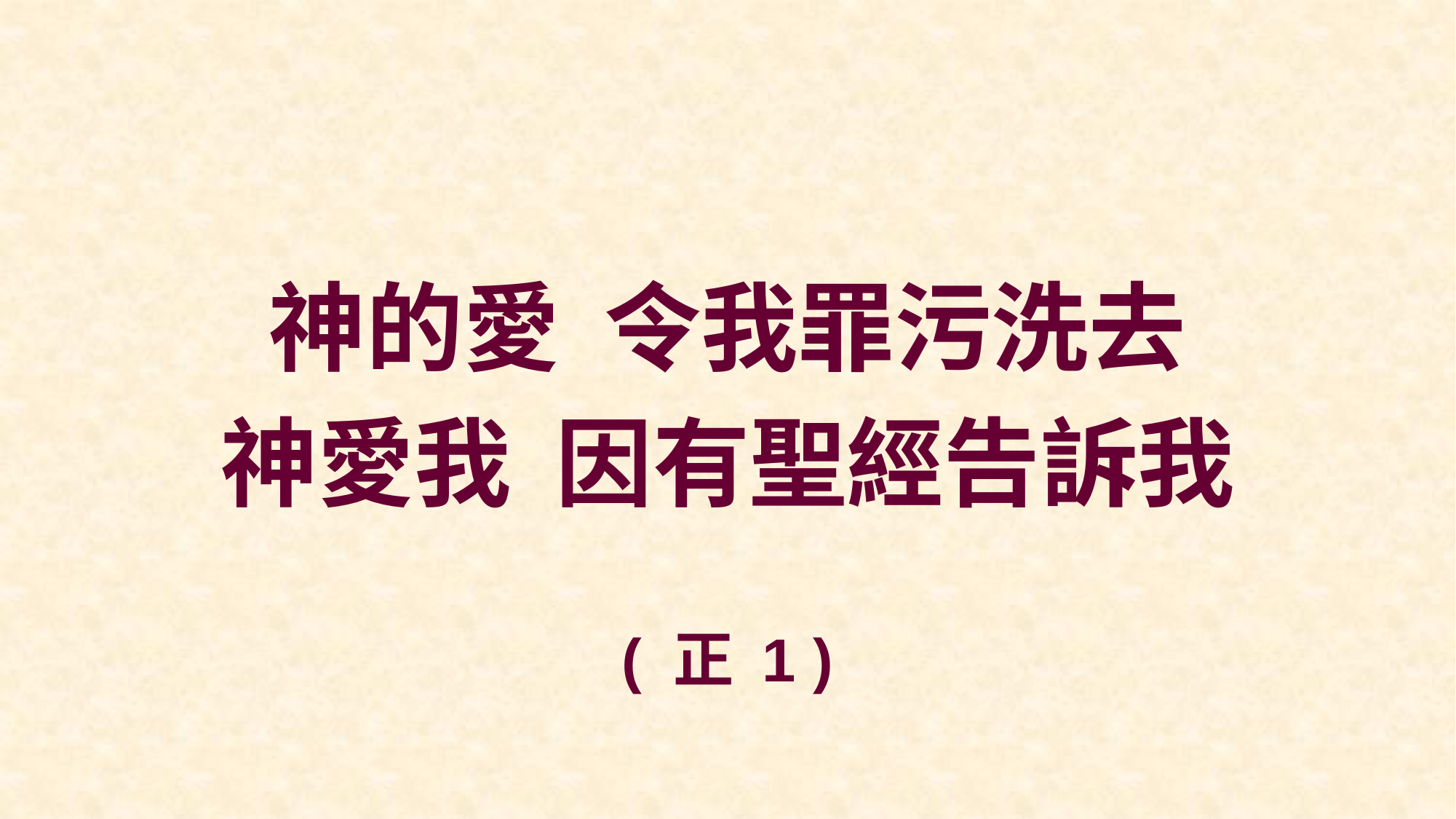

神的愛  令我罪污洗去
神愛我  因有聖經告訴我
( 正 1 )